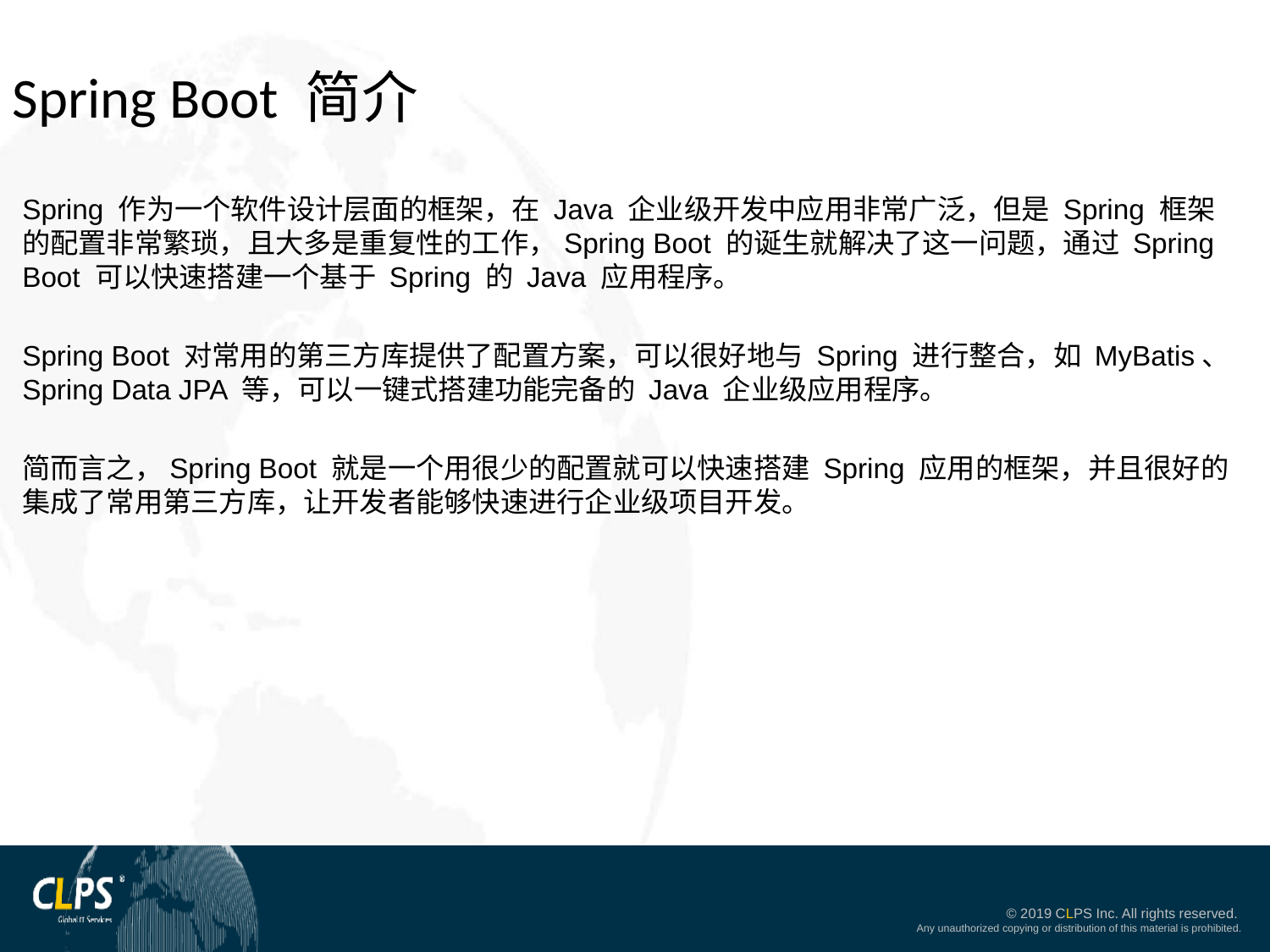

Spring Boot 简介

Spring 作为一个软件设计层面的框架，在 Java 企业级开发中应用非常广泛，但是 Spring 框架的配置非常繁琐，且大多是重复性的工作，Spring Boot 的诞生就解决了这一问题，通过 Spring Boot 可以快速搭建一个基于 Spring 的 Java 应用程序。

Spring Boot 对常用的第三方库提供了配置方案，可以很好地与 Spring 进行整合，如 MyBatis、Spring Data JPA 等，可以一键式搭建功能完备的 Java 企业级应用程序。

简而言之，Spring Boot 就是一个用很少的配置就可以快速搭建 Spring 应用的框架，并且很好的集成了常用第三方库，让开发者能够快速进行企业级项目开发。
3